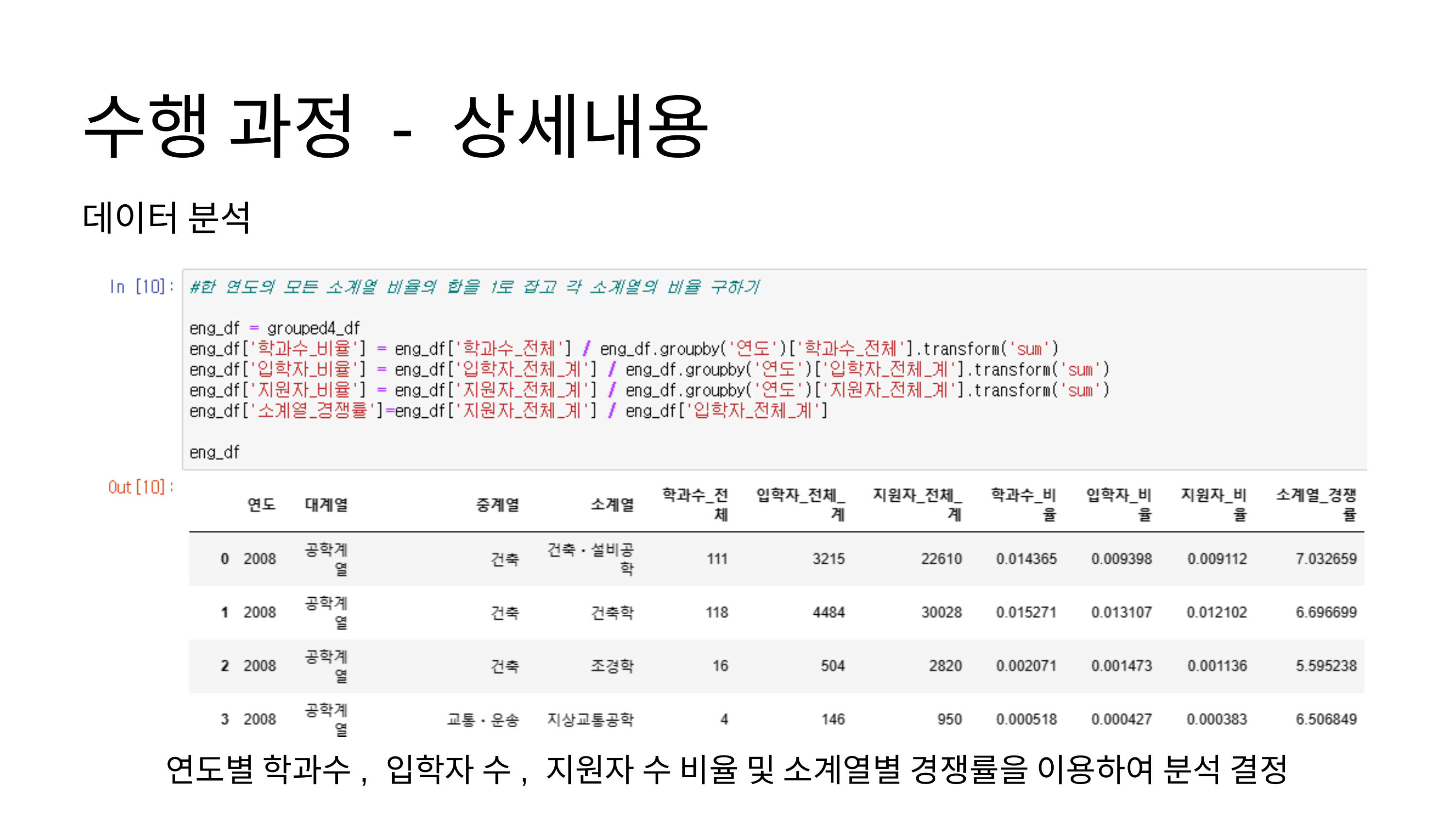

수행 과정 - 상세내용
데이터 분석

연도별 학과수, 입학자 수, 지원자 수 비율 및 소계열별 경쟁률을 이용하여 분석 결정